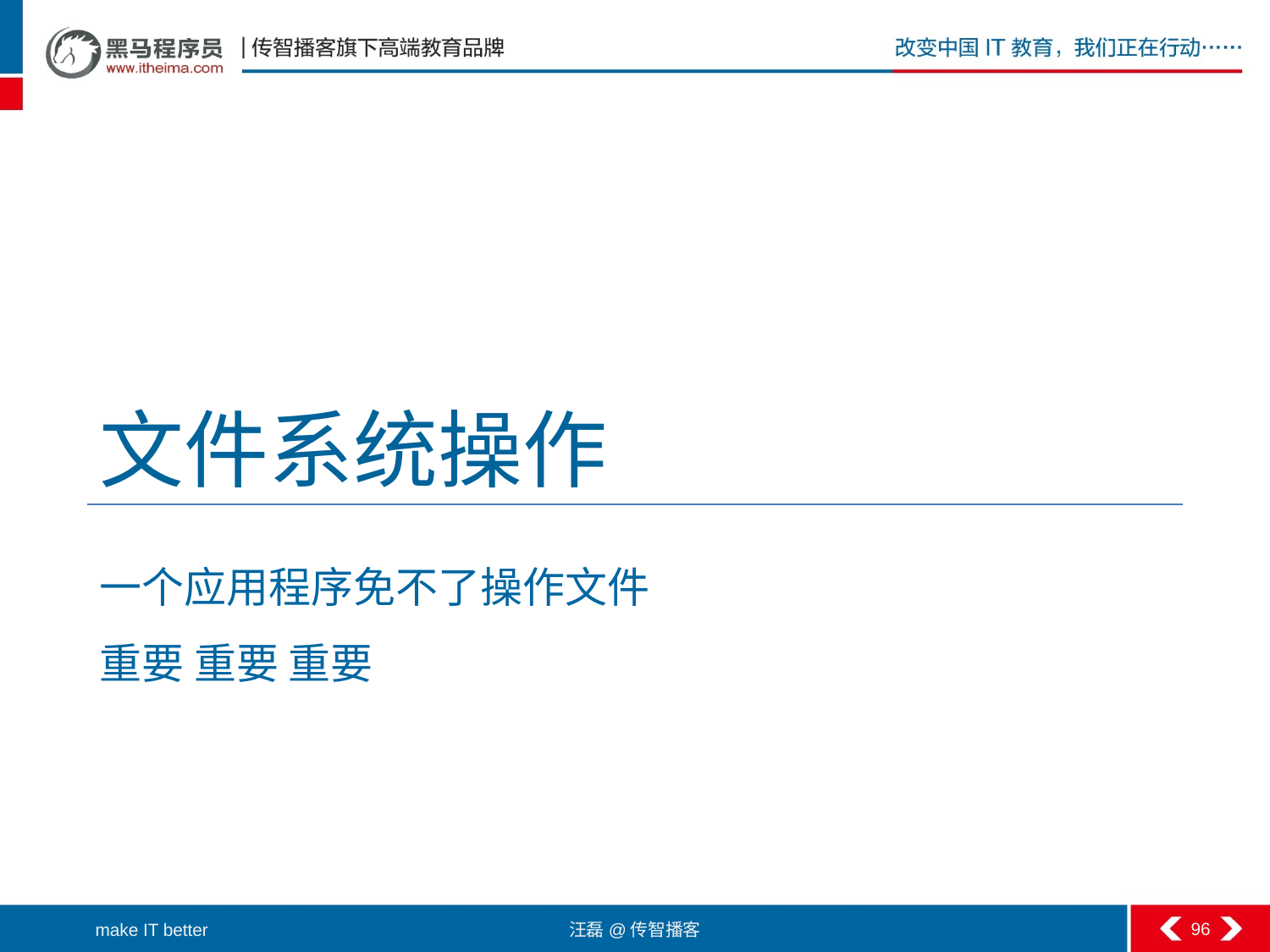

# 文件系统操作
一个应用程序免不了操作文件
重要 重要 重要
96
汪磊@传智播客
make IT better